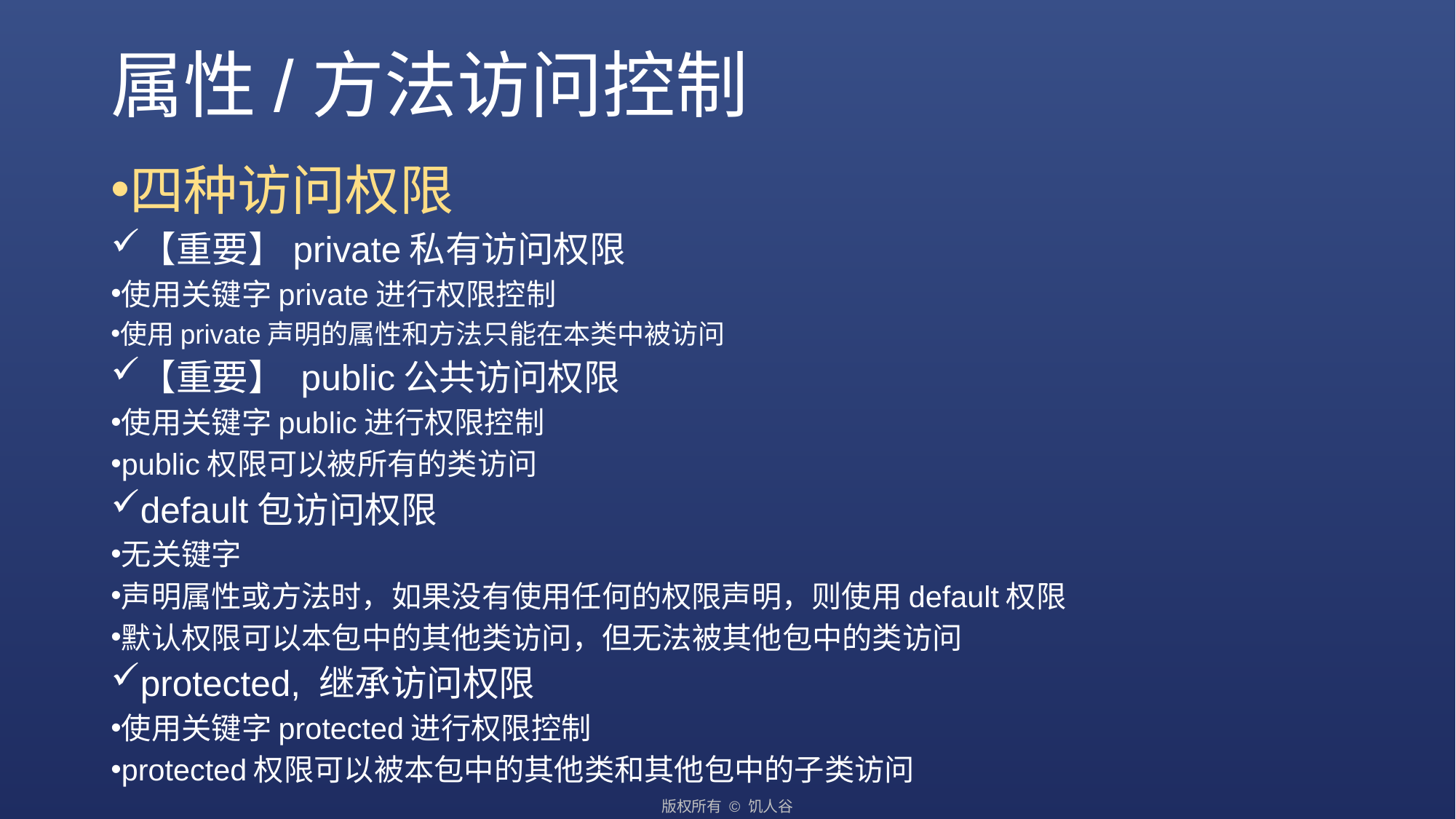

# 属性/方法访问控制
四种访问权限
【重要】private私有访问权限
使用关键字private进行权限控制
使用private声明的属性和方法只能在本类中被访问
【重要】 public公共访问权限
使用关键字public进行权限控制
public权限可以被所有的类访问
default包访问权限
无关键字
声明属性或方法时，如果没有使用任何的权限声明，则使用default权限
默认权限可以本包中的其他类访问，但无法被其他包中的类访问
protected, 继承访问权限
使用关键字protected进行权限控制
protected权限可以被本包中的其他类和其他包中的子类访问